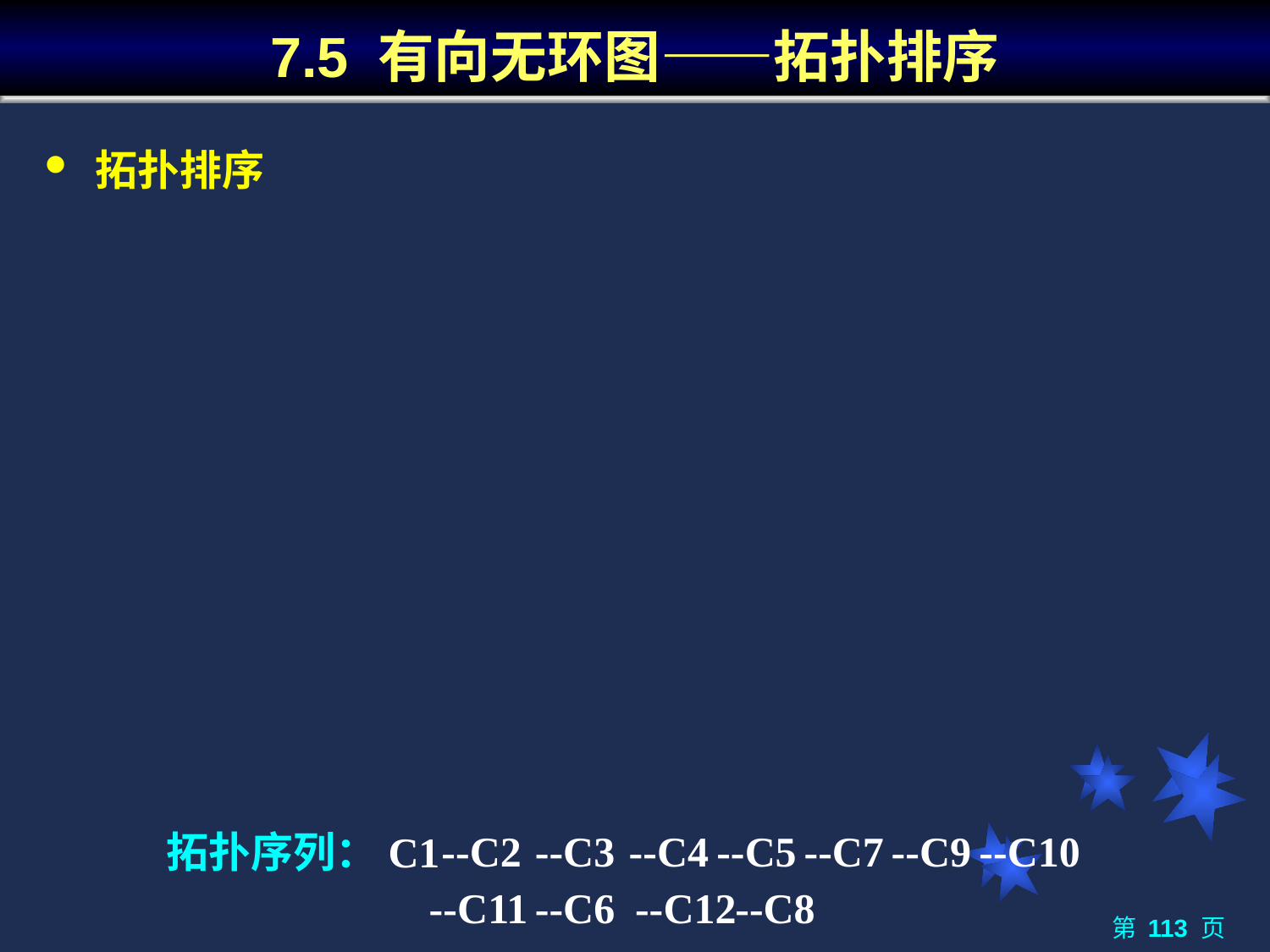

# 7.5 有向无环图——拓扑排序
拓扑排序

C12

C8

C10
C6

C11
--C2
--C3
--C4
--C5
--C7
--C10
--C9
拓扑序列：C1
--C8
--C11
--C6
--C12
第 113 页